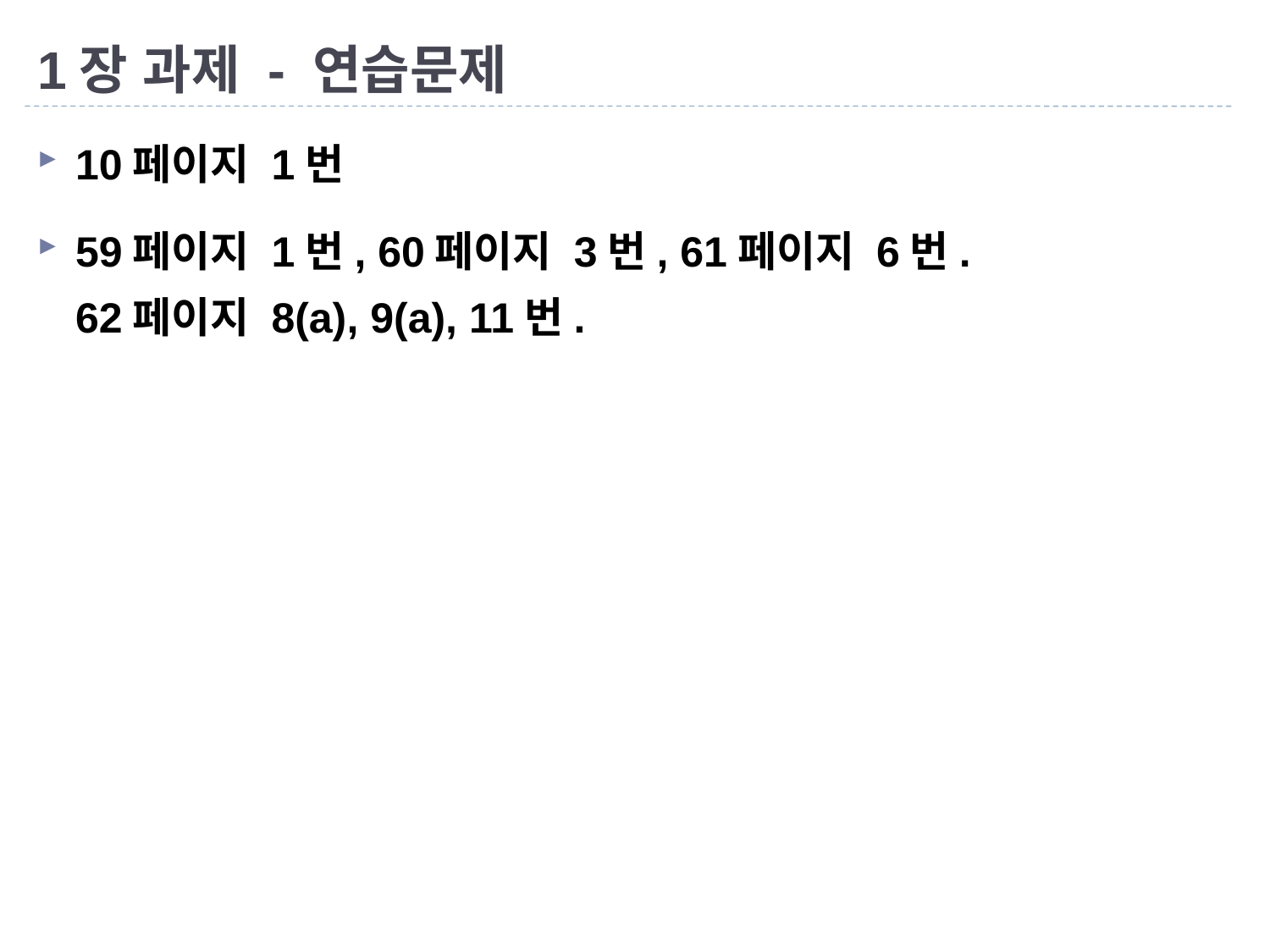

# 1장 과제 - 연습문제
10페이지 1번
59페이지 1번, 60페이지 3번, 61페이지 6번.
62페이지 8(a), 9(a), 11번.